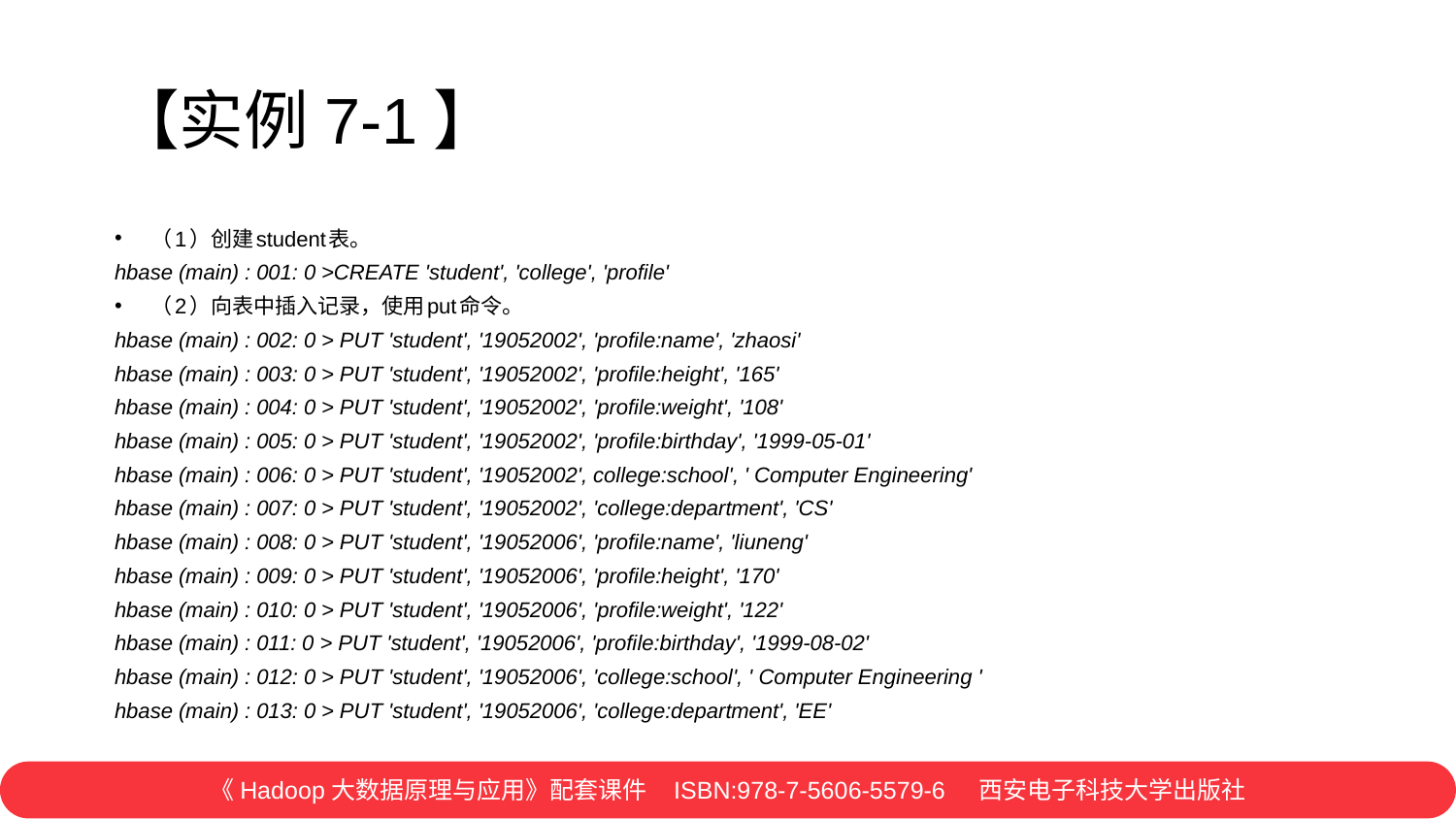

# 【实例7-1】
（1）创建student表。
hbase (main) : 001: 0 >CREATE 'student', 'college', 'profile'
（2）向表中插入记录，使用put命令。
hbase (main) : 002: 0 > PUT 'student', '19052002', 'profile:name', 'zhaosi'
hbase (main) : 003: 0 > PUT 'student', '19052002', 'profile:height', '165'
hbase (main) : 004: 0 > PUT 'student', '19052002', 'profile:weight', '108'
hbase (main) : 005: 0 > PUT 'student', '19052002', 'profile:birthday', '1999-05-01'
hbase (main) : 006: 0 > PUT 'student', '19052002', college:school', ' Computer Engineering'
hbase (main) : 007: 0 > PUT 'student', '19052002', 'college:department', 'CS'
hbase (main) : 008: 0 > PUT 'student', '19052006', 'profile:name', 'liuneng'
hbase (main) : 009: 0 > PUT 'student', '19052006', 'profile:height', '170'
hbase (main) : 010: 0 > PUT 'student', '19052006', 'profile:weight', '122'
hbase (main) : 011: 0 > PUT 'student', '19052006', 'profile:birthday', '1999-08-02'
hbase (main) : 012: 0 > PUT 'student', '19052006', 'college:school', ' Computer Engineering '
hbase (main) : 013: 0 > PUT 'student', '19052006', 'college:department', 'EE'